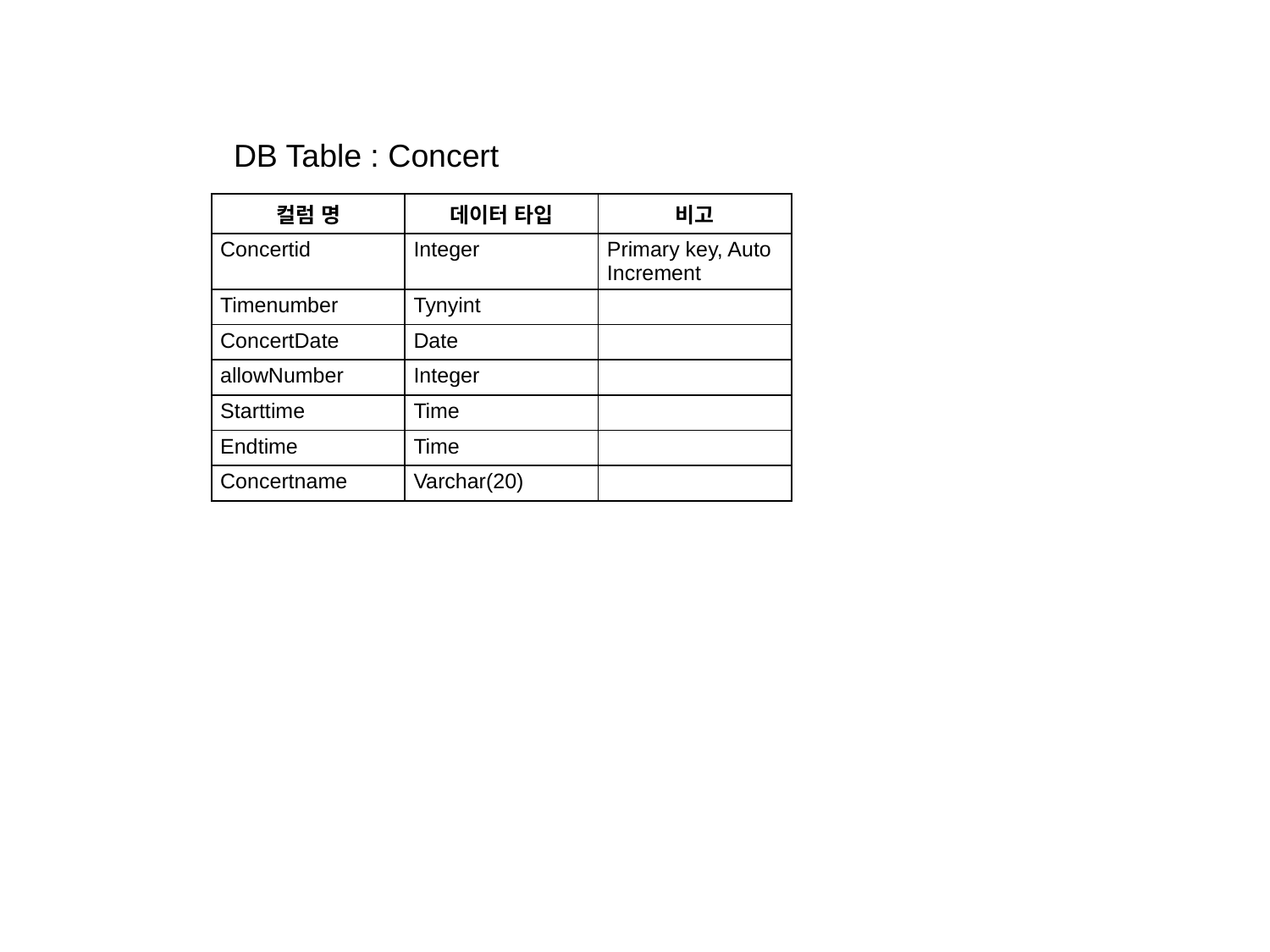

DB Table : Concert
| 컬럼 명 | 데이터 타입 | 비고 |
| --- | --- | --- |
| Concertid | Integer | Primary key, Auto Increment |
| Timenumber | Tynyint |  |
| ConcertDate | Date |  |
| allowNumber | Integer |  |
| Starttime | Time |  |
| Endtime | Time |  |
| Concertname | Varchar(20) |  |